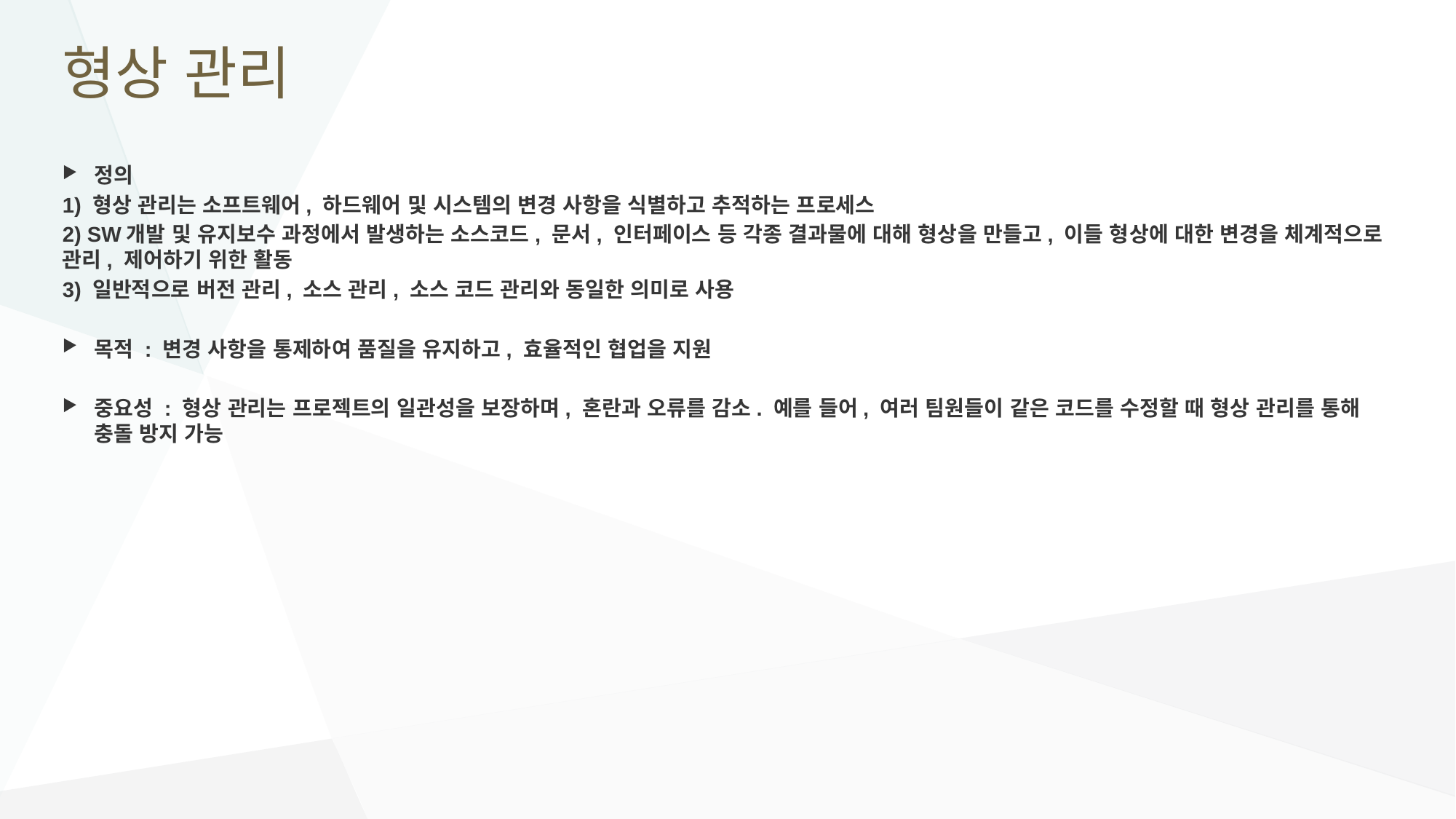

# 형상 관리
정의
1) 형상 관리는 소프트웨어, 하드웨어 및 시스템의 변경 사항을 식별하고 추적하는 프로세스
2) SW개발 및 유지보수 과정에서 발생하는 소스코드, 문서, 인터페이스 등 각종 결과물에 대해 형상을 만들고, 이들 형상에 대한 변경을 체계적으로 관리, 제어하기 위한 활동
3) 일반적으로 버전 관리, 소스 관리, 소스 코드 관리와 동일한 의미로 사용

목적 : 변경 사항을 통제하여 품질을 유지하고, 효율적인 협업을 지원

중요성 : 형상 관리는 프로젝트의 일관성을 보장하며, 혼란과 오류를 감소. 예를 들어, 여러 팀원들이 같은 코드를 수정할 때 형상 관리를 통해 충돌 방지 가능